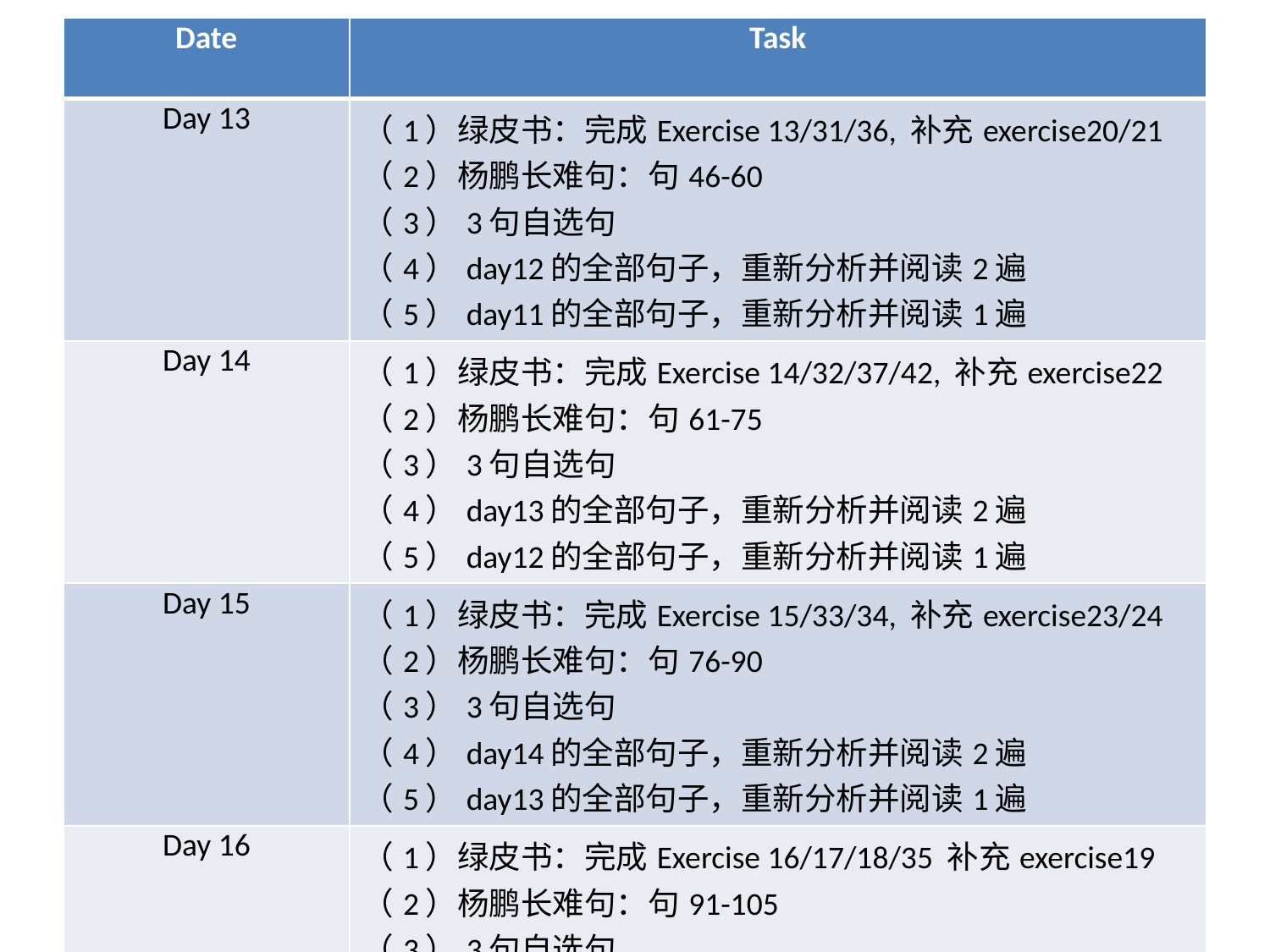

| Date | Task |
| --- | --- |
| Day 13 | （1）绿皮书：完成Exercise 13/31/36, 补充exercise20/21 （2）杨鹏长难句：句46-60 （3）3句自选句 （4）day12的全部句子，重新分析并阅读2遍 （5）day11的全部句子，重新分析并阅读1遍 |
| Day 14 | （1）绿皮书：完成Exercise 14/32/37/42, 补充exercise22 （2）杨鹏长难句：句61-75 （3）3句自选句 （4）day13的全部句子，重新分析并阅读2遍 （5）day12的全部句子，重新分析并阅读1遍 |
| Day 15 | （1）绿皮书：完成Exercise 15/33/34, 补充exercise23/24 （2）杨鹏长难句：句76-90 （3）3句自选句 （4）day14的全部句子，重新分析并阅读2遍 （5）day13的全部句子，重新分析并阅读1遍 |
| Day 16 | （1）绿皮书：完成Exercise 16/17/18/35 补充exercise19 （2）杨鹏长难句：句91-105 （3）3句自选句 （4）day11的全部句子，重新分析并阅读2遍 （5）day10的全部句子，重新分析并阅读1遍 |